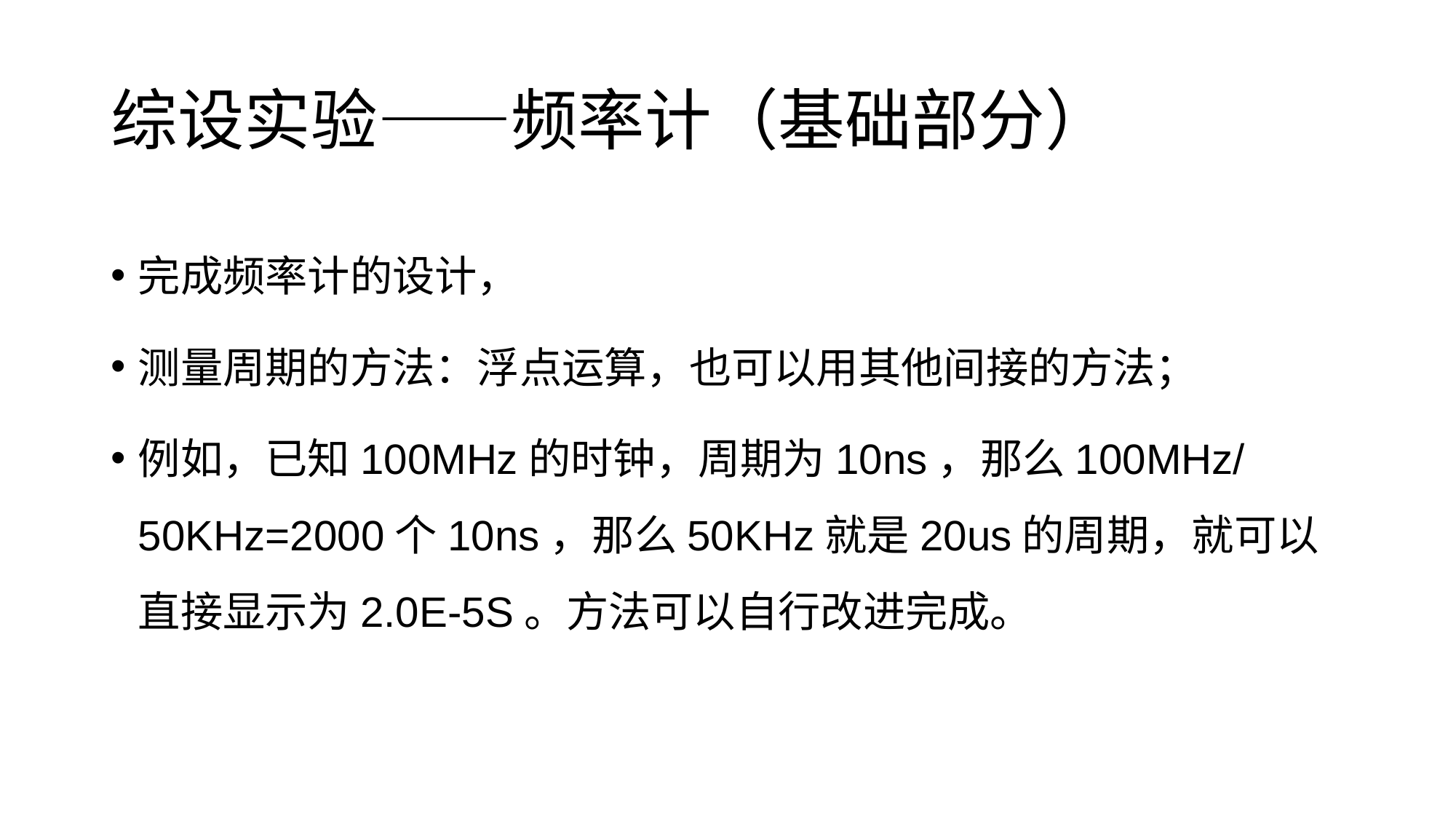

# 综设实验——频率计（基础部分）
完成频率计的设计，
测量周期的方法：浮点运算，也可以用其他间接的方法；
例如，已知100MHz的时钟，周期为10ns，那么100MHz/50KHz=2000个10ns，那么50KHz就是20us的周期，就可以直接显示为2.0E-5S。方法可以自行改进完成。